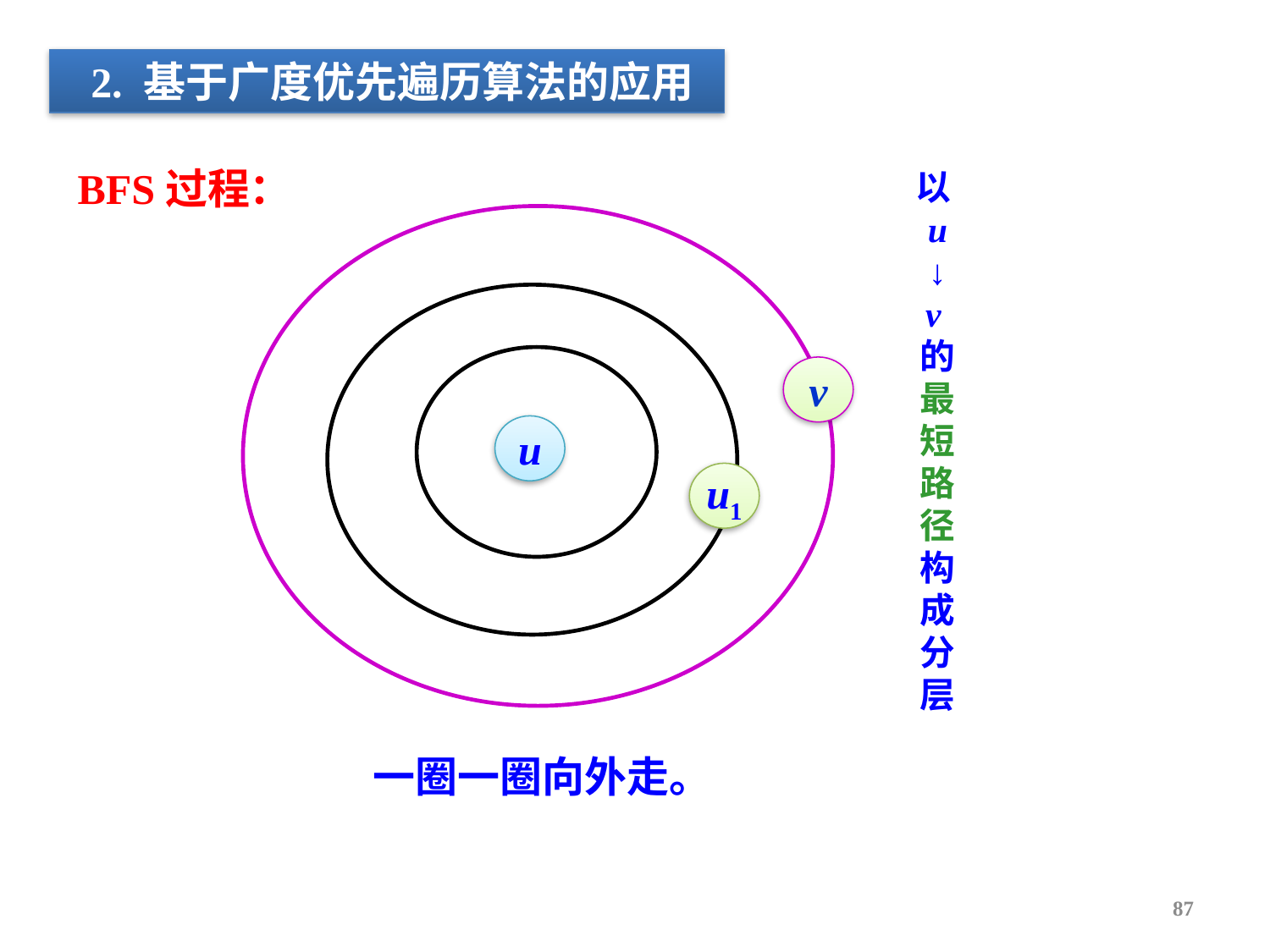

2. 基于广度优先遍历算法的应用
BFS过程：
以u
↓
v的最短路径构成分层

v

u1

u
一圈一圈向外走。
87